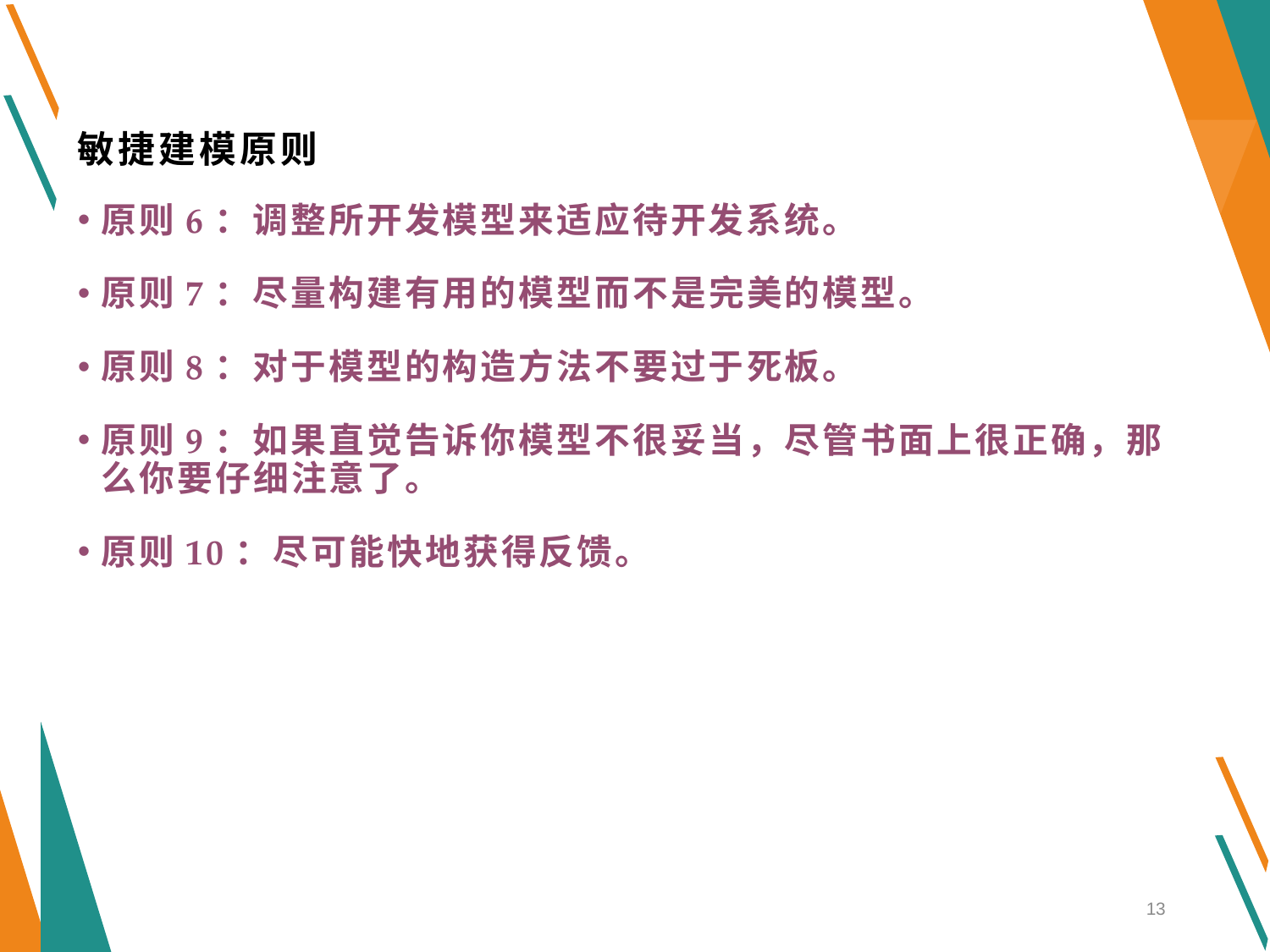

# 敏捷建模原则
原则6：调整所开发模型来适应待开发系统。
原则7：尽量构建有用的模型而不是完美的模型。
原则8：对于模型的构造方法不要过于死板。
原则9：如果直觉告诉你模型不很妥当，尽管书面上很正确，那么你要仔细注意了。
原则10：尽可能快地获得反馈。
13